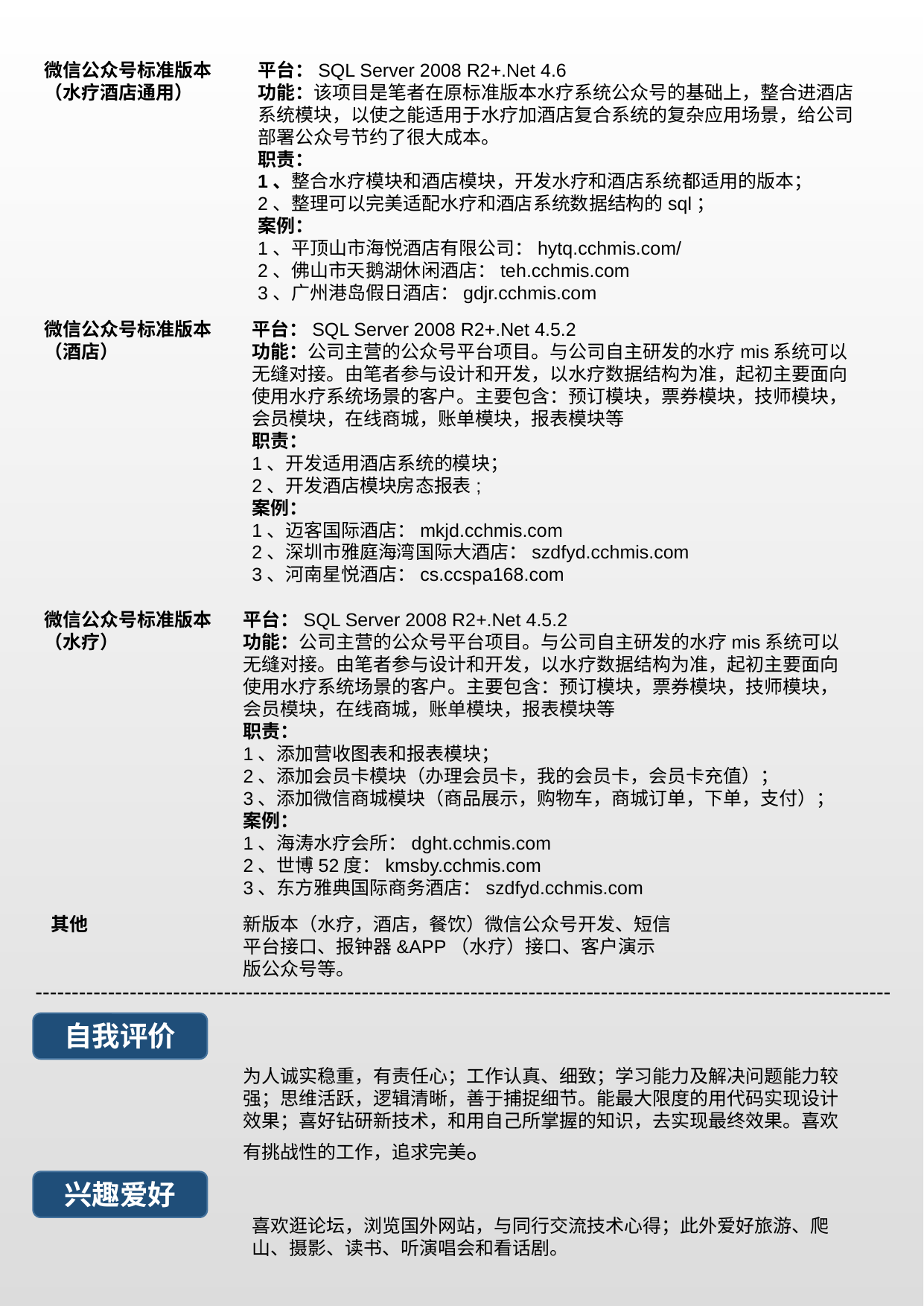

微信公众号标准版本
（水疗酒店通用）
平台：SQL Server 2008 R2+.Net 4.6
功能：该项目是笔者在原标准版本水疗系统公众号的基础上，整合进酒店系统模块，以使之能适用于水疗加酒店复合系统的复杂应用场景，给公司部署公众号节约了很大成本。
职责：
1、整合水疗模块和酒店模块，开发水疗和酒店系统都适用的版本；
2、整理可以完美适配水疗和酒店系统数据结构的sql；
案例：
1、平顶山市海悦酒店有限公司：hytq.cchmis.com/
2、佛山市天鹅湖休闲酒店：teh.cchmis.com
3、广州港岛假日酒店：gdjr.cchmis.com
微信公众号标准版本
（酒店）
平台：SQL Server 2008 R2+.Net 4.5.2
功能：公司主营的公众号平台项目。与公司自主研发的水疗mis系统可以无缝对接。由笔者参与设计和开发，以水疗数据结构为准，起初主要面向使用水疗系统场景的客户。主要包含：预订模块，票券模块，技师模块，会员模块，在线商城，账单模块，报表模块等
职责：
1、开发适用酒店系统的模块；
2、开发酒店模块房态报表;
案例：
1、迈客国际酒店：mkjd.cchmis.com
2、深圳市雅庭海湾国际大酒店：szdfyd.cchmis.com
3、河南星悦酒店：cs.ccspa168.com
微信公众号标准版本
（水疗）
平台：SQL Server 2008 R2+.Net 4.5.2
功能：公司主营的公众号平台项目。与公司自主研发的水疗mis系统可以无缝对接。由笔者参与设计和开发，以水疗数据结构为准，起初主要面向使用水疗系统场景的客户。主要包含：预订模块，票券模块，技师模块，会员模块，在线商城，账单模块，报表模块等
职责：
1、添加营收图表和报表模块；
2、添加会员卡模块（办理会员卡，我的会员卡，会员卡充值）；
3、添加微信商城模块（商品展示，购物车，商城订单，下单，支付）；
案例：
1、海涛水疗会所：dght.cchmis.com
2、世博52度：kmsby.cchmis.com
3、东方雅典国际商务酒店：szdfyd.cchmis.com
其他
新版本（水疗，酒店，餐饮）微信公众号开发、短信平台接口、报钟器&APP（水疗）接口、客户演示版公众号等。
----------------------------------------------------------------------------------------------------------------------

自我评价
为人诚实稳重，有责任心；工作认真、细致；学习能力及解决问题能力较强；思维活跃，逻辑清晰，善于捕捉细节。能最大限度的用代码实现设计效果；喜好钻研新技术，和用自己所掌握的知识，去实现最终效果。喜欢有挑战性的工作，追求完美。

兴趣爱好
喜欢逛论坛，浏览国外网站，与同行交流技术心得；此外爱好旅游、爬山、摄影、读书、听演唱会和看话剧。